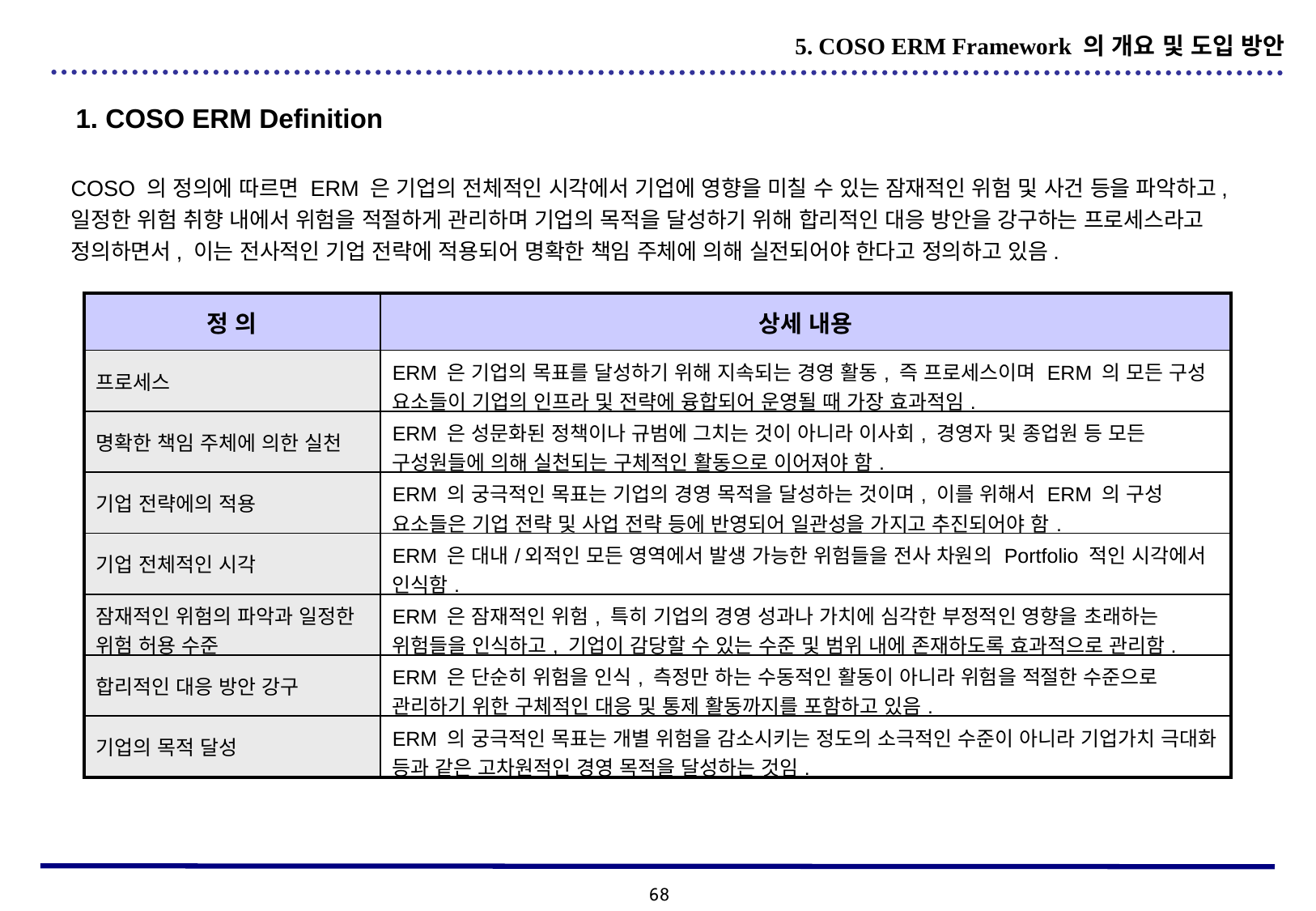

5. COSO ERM Framework 의 개요 및 도입 방안
1. COSO ERM Definition
COSO 의 정의에 따르면 ERM 은 기업의 전체적인 시각에서 기업에 영향을 미칠 수 있는 잠재적인 위험 및 사건 등을 파악하고, 일정한 위험 취향 내에서 위험을 적절하게 관리하며 기업의 목적을 달성하기 위해 합리적인 대응 방안을 강구하는 프로세스라고 정의하면서, 이는 전사적인 기업 전략에 적용되어 명확한 책임 주체에 의해 실전되어야 한다고 정의하고 있음.
| 정 의 | 상세 내용 |
| --- | --- |
| 프로세스 | ERM 은 기업의 목표를 달성하기 위해 지속되는 경영 활동, 즉 프로세스이며 ERM 의 모든 구성 요소들이 기업의 인프라 및 전략에 융합되어 운영될 때 가장 효과적임. |
| 명확한 책임 주체에 의한 실천 | ERM 은 성문화된 정책이나 규범에 그치는 것이 아니라 이사회, 경영자 및 종업원 등 모든 구성원들에 의해 실천되는 구체적인 활동으로 이어져야 함. |
| 기업 전략에의 적용 | ERM 의 궁극적인 목표는 기업의 경영 목적을 달성하는 것이며, 이를 위해서 ERM 의 구성 요소들은 기업 전략 및 사업 전략 등에 반영되어 일관성을 가지고 추진되어야 함. |
| 기업 전체적인 시각 | ERM 은 대내/외적인 모든 영역에서 발생 가능한 위험들을 전사 차원의 Portfolio 적인 시각에서 인식함. |
| 잠재적인 위험의 파악과 일정한 위험 허용 수준 | ERM 은 잠재적인 위험, 특히 기업의 경영 성과나 가치에 심각한 부정적인 영향을 초래하는 위험들을 인식하고, 기업이 감당할 수 있는 수준 및 범위 내에 존재하도록 효과적으로 관리함. |
| 합리적인 대응 방안 강구 | ERM 은 단순히 위험을 인식, 측정만 하는 수동적인 활동이 아니라 위험을 적절한 수준으로 관리하기 위한 구체적인 대응 및 통제 활동까지를 포함하고 있음. |
| 기업의 목적 달성 | ERM 의 궁극적인 목표는 개별 위험을 감소시키는 정도의 소극적인 수준이 아니라 기업가치 극대화 등과 같은 고차원적인 경영 목적을 달성하는 것임. |